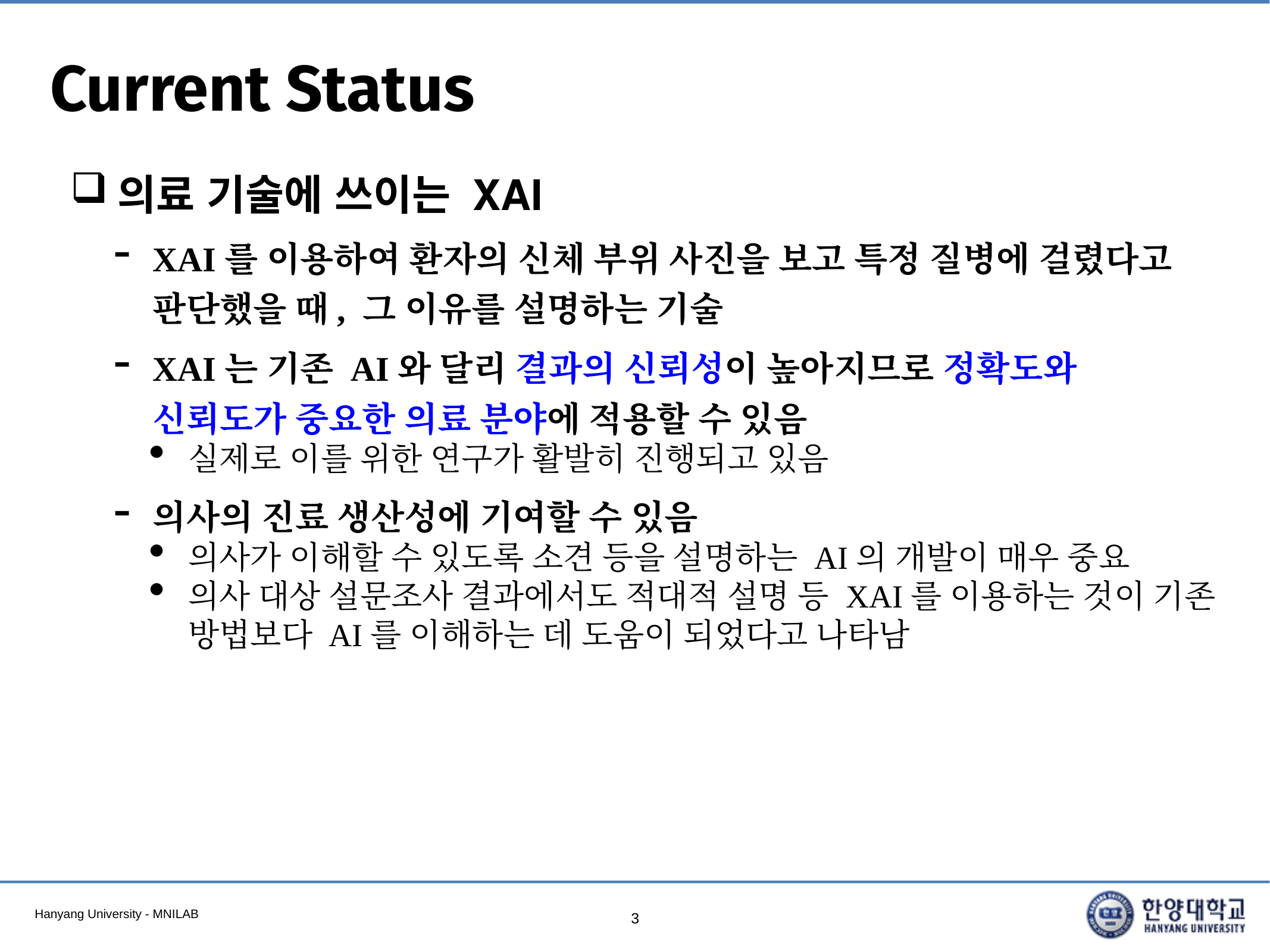

# Current Status
의료 기술에 쓰이는 XAI
XAI를 이용하여 환자의 신체 부위 사진을 보고 특정 질병에 걸렸다고 판단했을 때, 그 이유를 설명하는 기술
XAI는 기존 AI와 달리 결과의 신뢰성이 높아지므로 정확도와 신뢰도가 중요한 의료 분야에 적용할 수 있음
실제로 이를 위한 연구가 활발히 진행되고 있음
의사의 진료 생산성에 기여할 수 있음
의사가 이해할 수 있도록 소견 등을 설명하는 AI의 개발이 매우 중요
의사 대상 설문조사 결과에서도 적대적 설명 등 XAI를 이용하는 것이 기존 방법보다 AI를 이해하는 데 도움이 되었다고 나타남
3